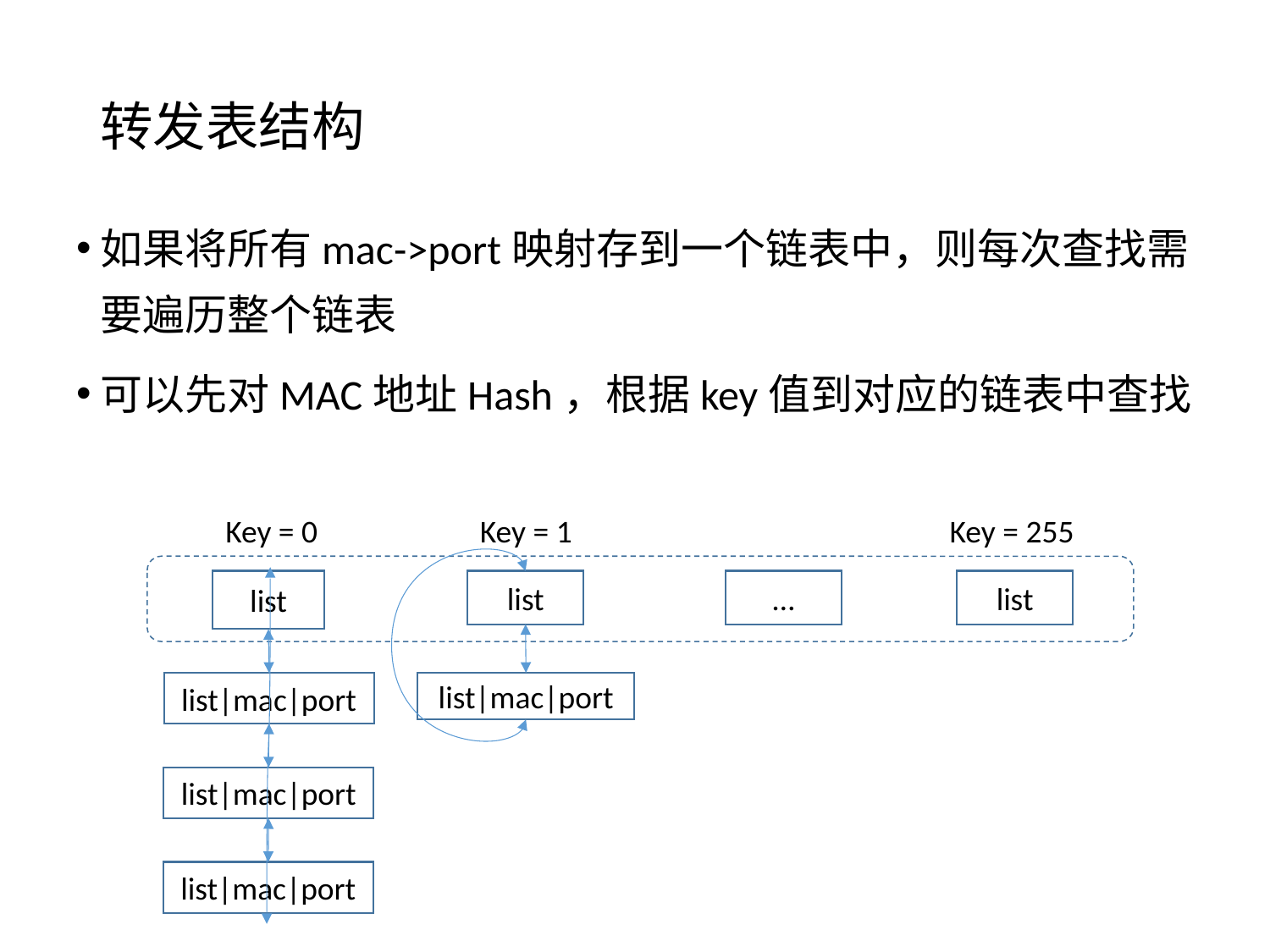

# 转发表结构
如果将所有mac->port映射存到一个链表中，则每次查找需要遍历整个链表
可以先对MAC地址Hash，根据key值到对应的链表中查找
Key = 0
Key = 1
Key = 255

list
list
…
list
list|mac|port
list|mac|port
list|mac|port
list|mac|port
19